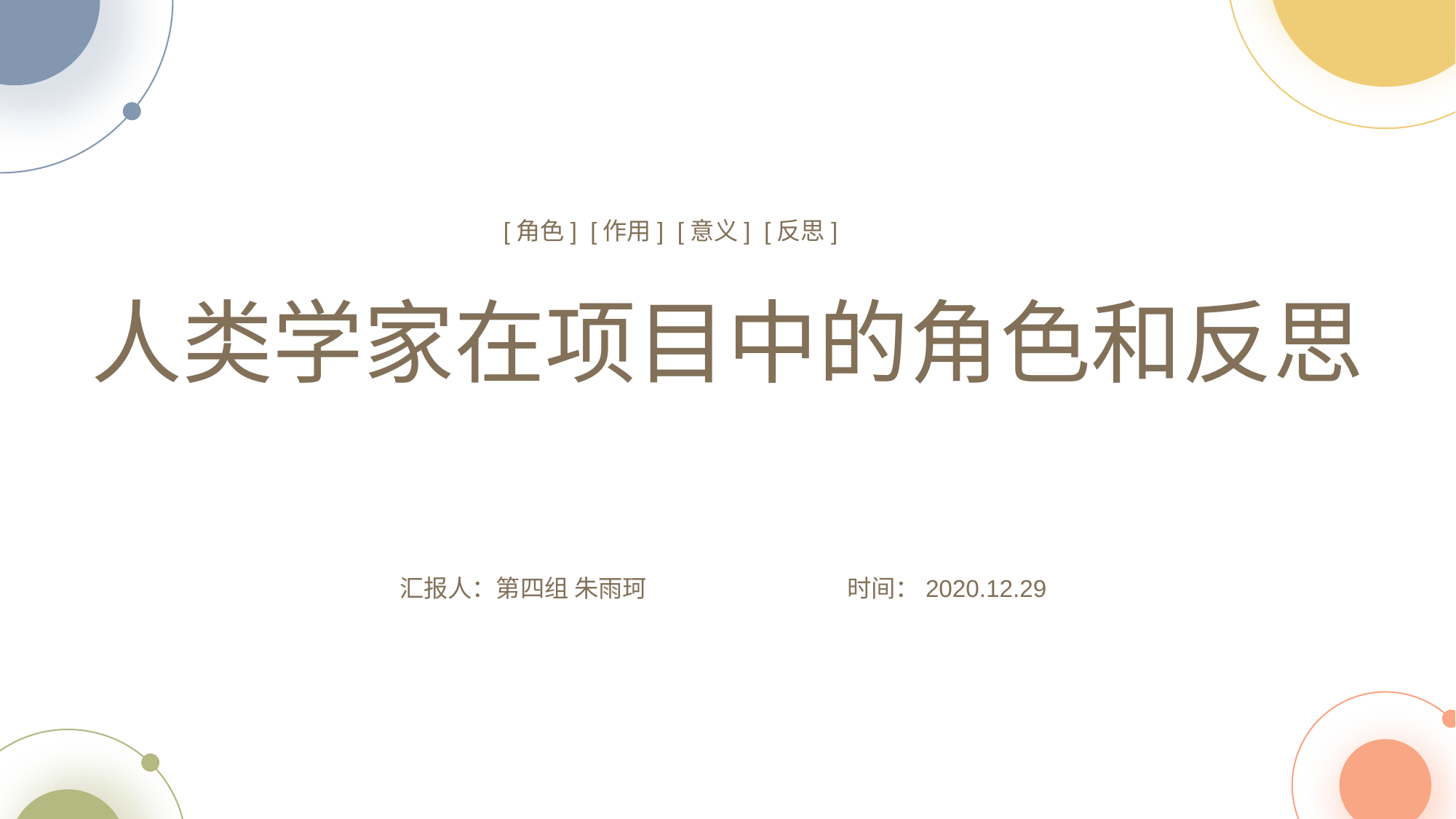

[角色]  [作用]  [意义]  [反思]
人类学家在项目中的角色和反思
汇报人：第四组 朱雨珂
时间：2020.12.29